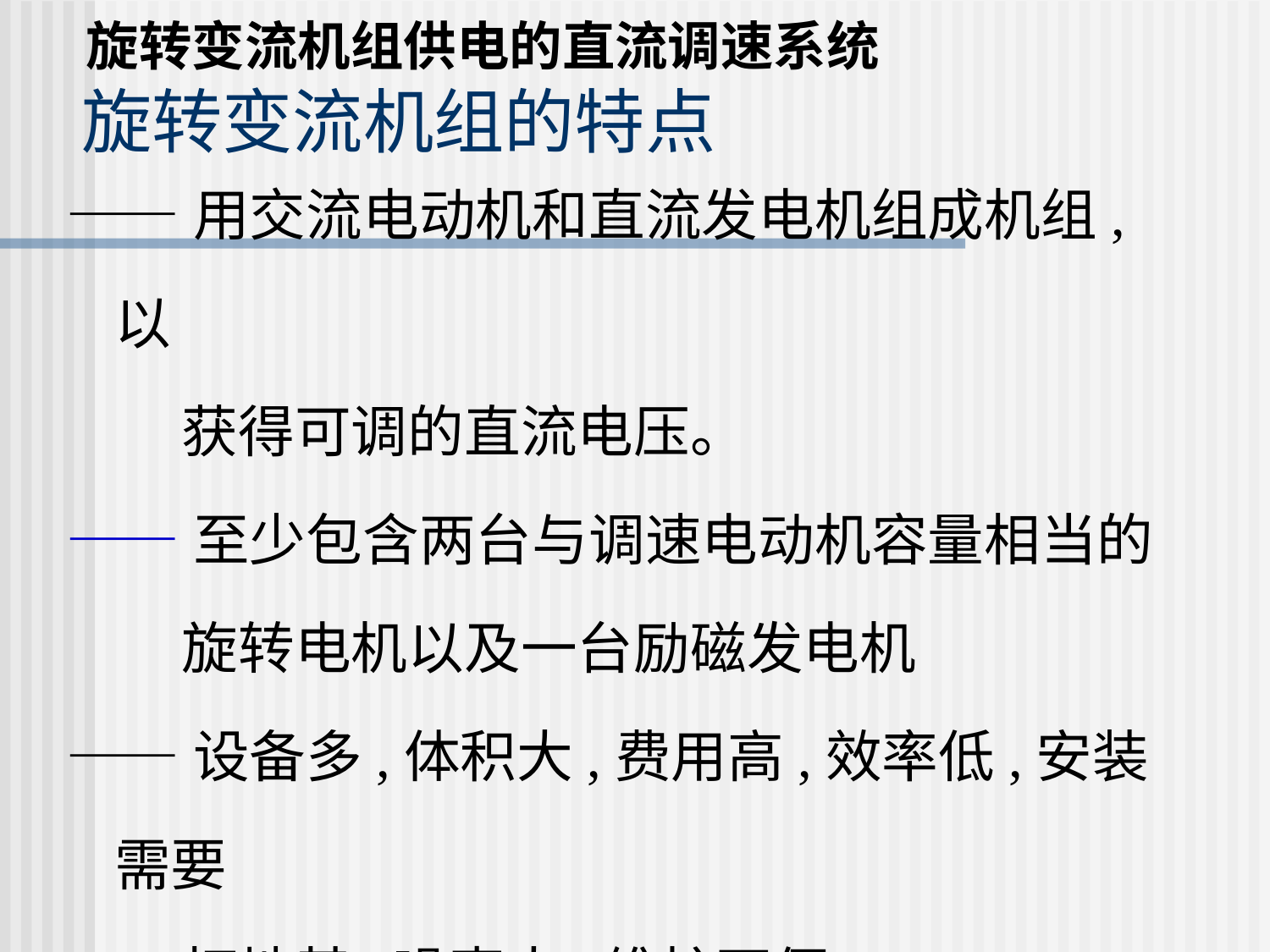

旋转变流机组供电的直流调速系统
# 旋转变流机组的特点
——用交流电动机和直流发电机组成机组,以
        获得可调的直流电压。
——至少包含两台与调速电动机容量相当的
        旋转电机以及一台励磁发电机
——设备多,体积大,费用高,效率低,安装需要
        打地基,噪声大,维护不便
——在20世纪60年代以前广泛使用。

10